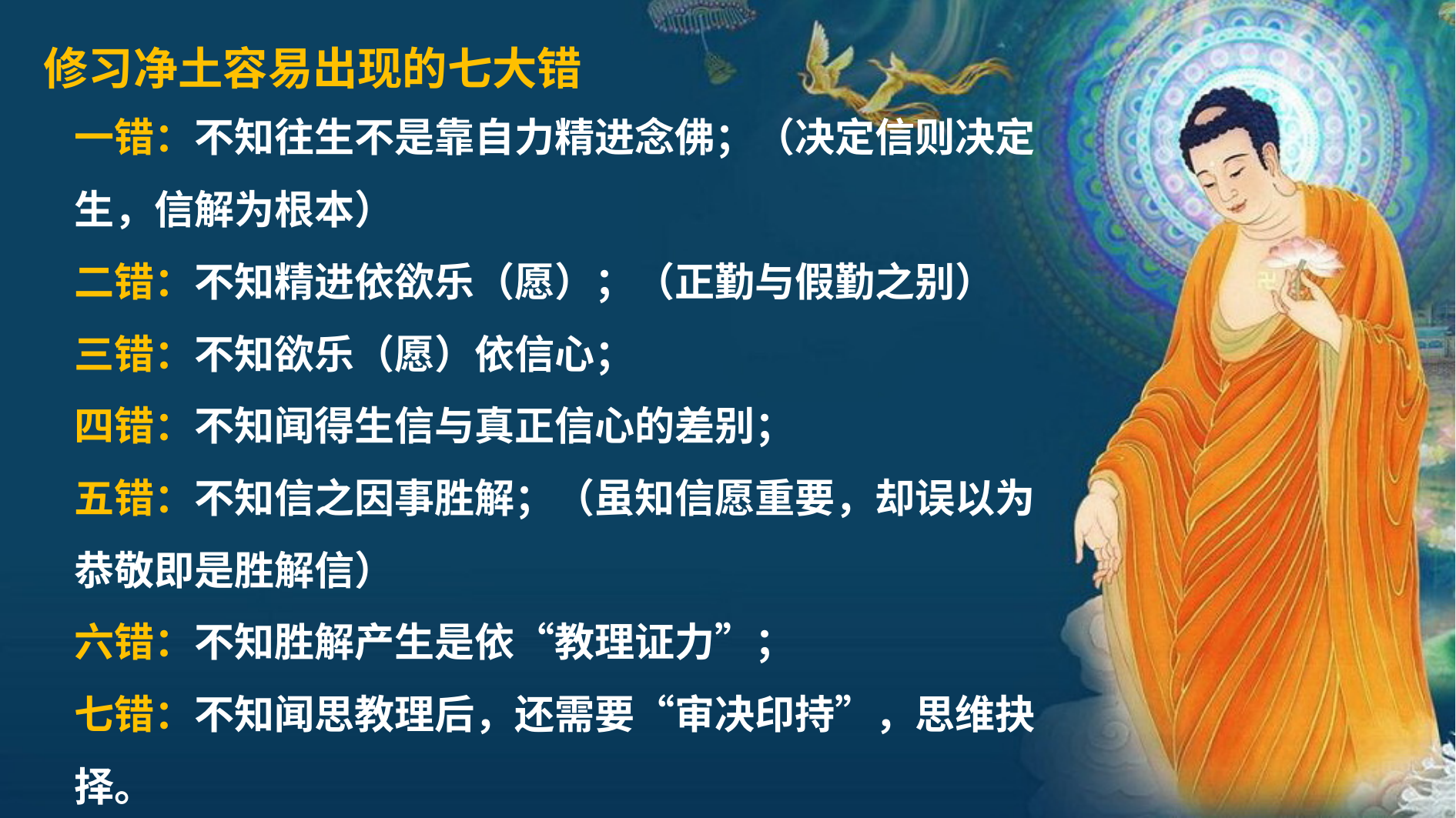

修习净土容易出现的七大错
一错：不知往生不是靠自力精进念佛；（决定信则决定生，信解为根本）
二错：不知精进依欲乐（愿）；（正勤与假勤之别）
三错：不知欲乐（愿）依信心；
四错：不知闻得生信与真正信心的差别；
五错：不知信之因事胜解；（虽知信愿重要，却误以为恭敬即是胜解信）
六错：不知胜解产生是依“教理证力”；
七错：不知闻思教理后，还需要“审决印持”，思维抉择。